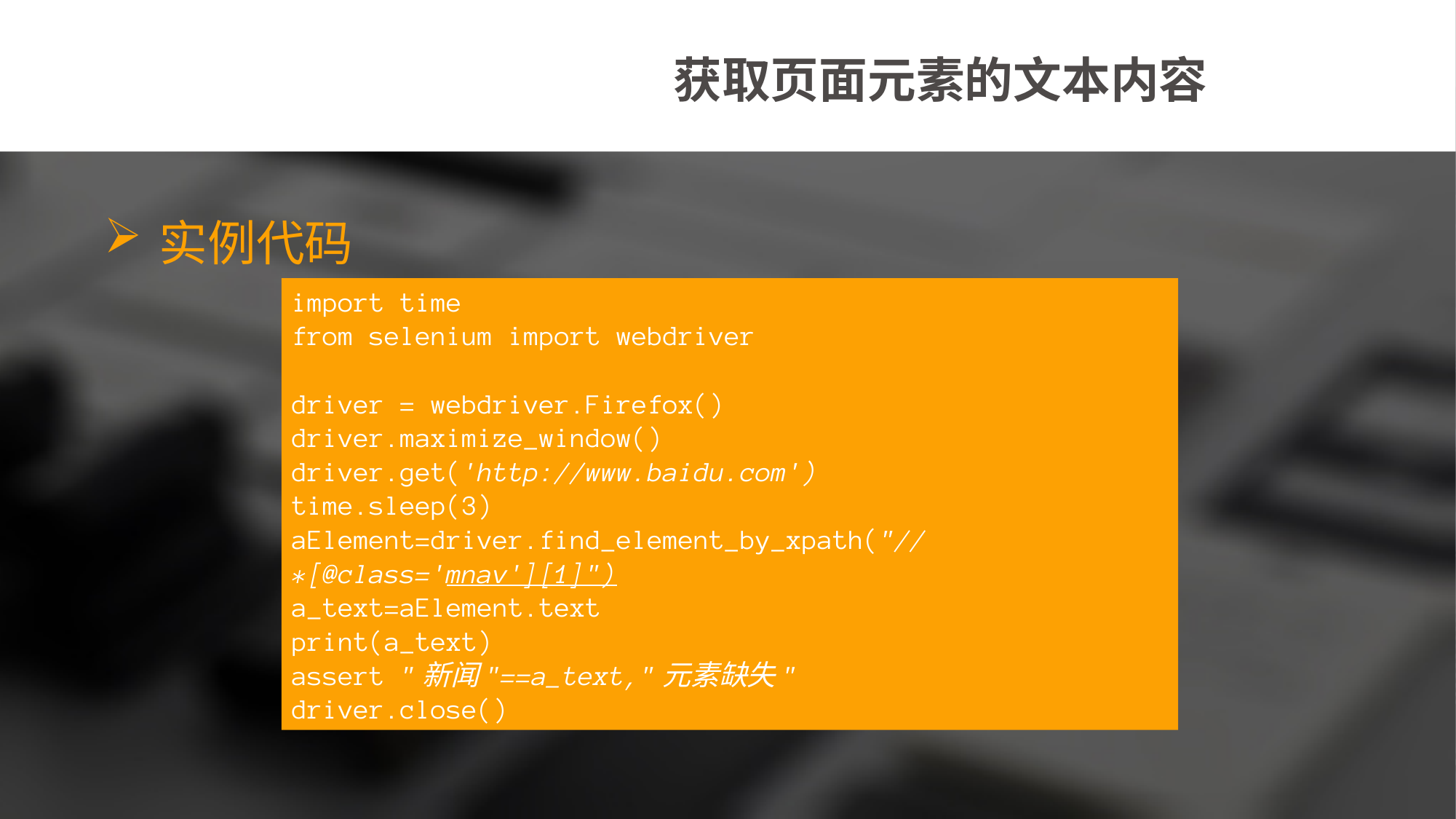

获取页面元素的文本内容
实例代码
import time
from selenium import webdriver

driver = webdriver.Firefox()
driver.maximize_window()
driver.get('http://www.baidu.com')
time.sleep(3)
aElement=driver.find_element_by_xpath("//*[@class='mnav'][1]")
a_text=aElement.text
print(a_text)
assert "新闻"==a_text,"元素缺失"
driver.close()